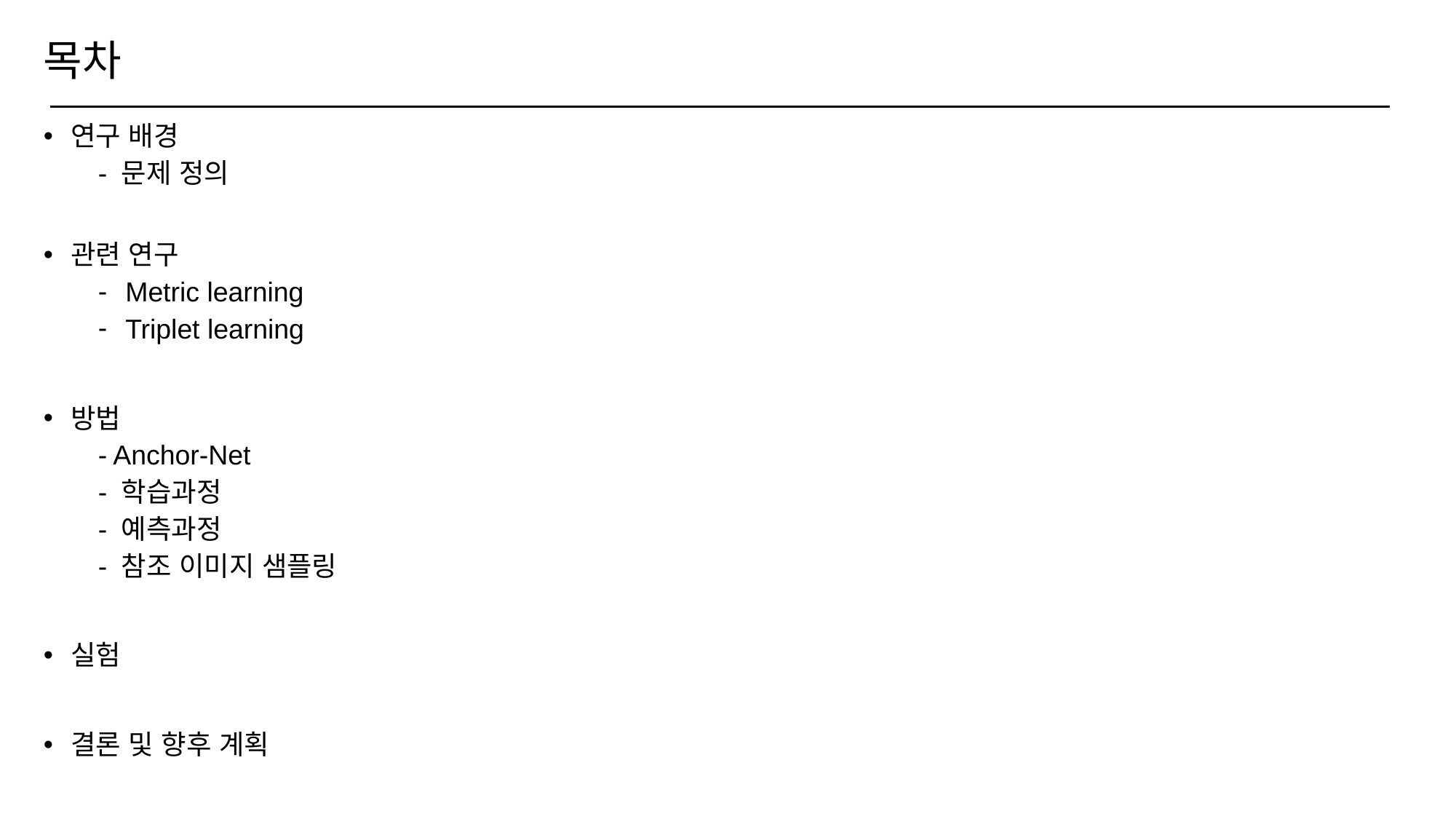

# 목차
연구 배경
- 문제 정의

관련 연구
Metric learning
Triplet learning

방법
- Anchor-Net
- 학습과정
- 예측과정
- 참조 이미지 샘플링

실험

결론 및 향후 계획